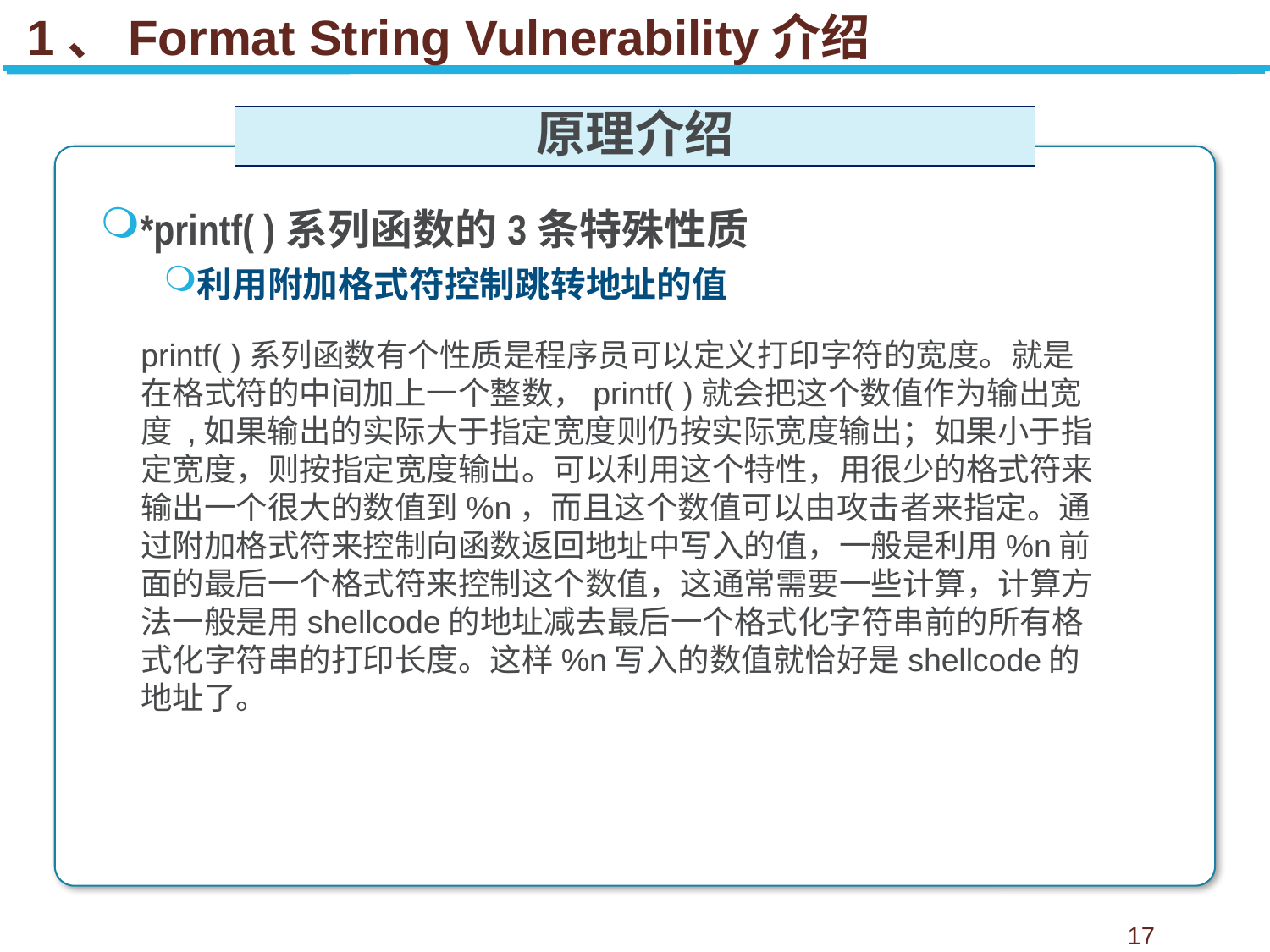

# 1、Format String Vulnerability介绍
原理介绍
*printf( )系列函数的3条特殊性质
利用附加格式符控制跳转地址的值
printf( )系列函数有个性质是程序员可以定义打印字符的宽度。就是在格式符的中间加上一个整数，printf( )就会把这个数值作为输出宽度 ,如果输出的实际大于指定宽度则仍按实际宽度输出；如果小于指定宽度，则按指定宽度输出。可以利用这个特性，用很少的格式符来输出一个很大的数值到%n，而且这个数值可以由攻击者来指定。通过附加格式符来控制向函数返回地址中写入的值，一般是利用%n前面的最后一个格式符来控制这个数值，这通常需要一些计算，计算方法一般是用shellcode的地址减去最后一个格式化字符串前的所有格式化字符串的打印长度。这样%n写入的数值就恰好是shellcode的地址了。
17